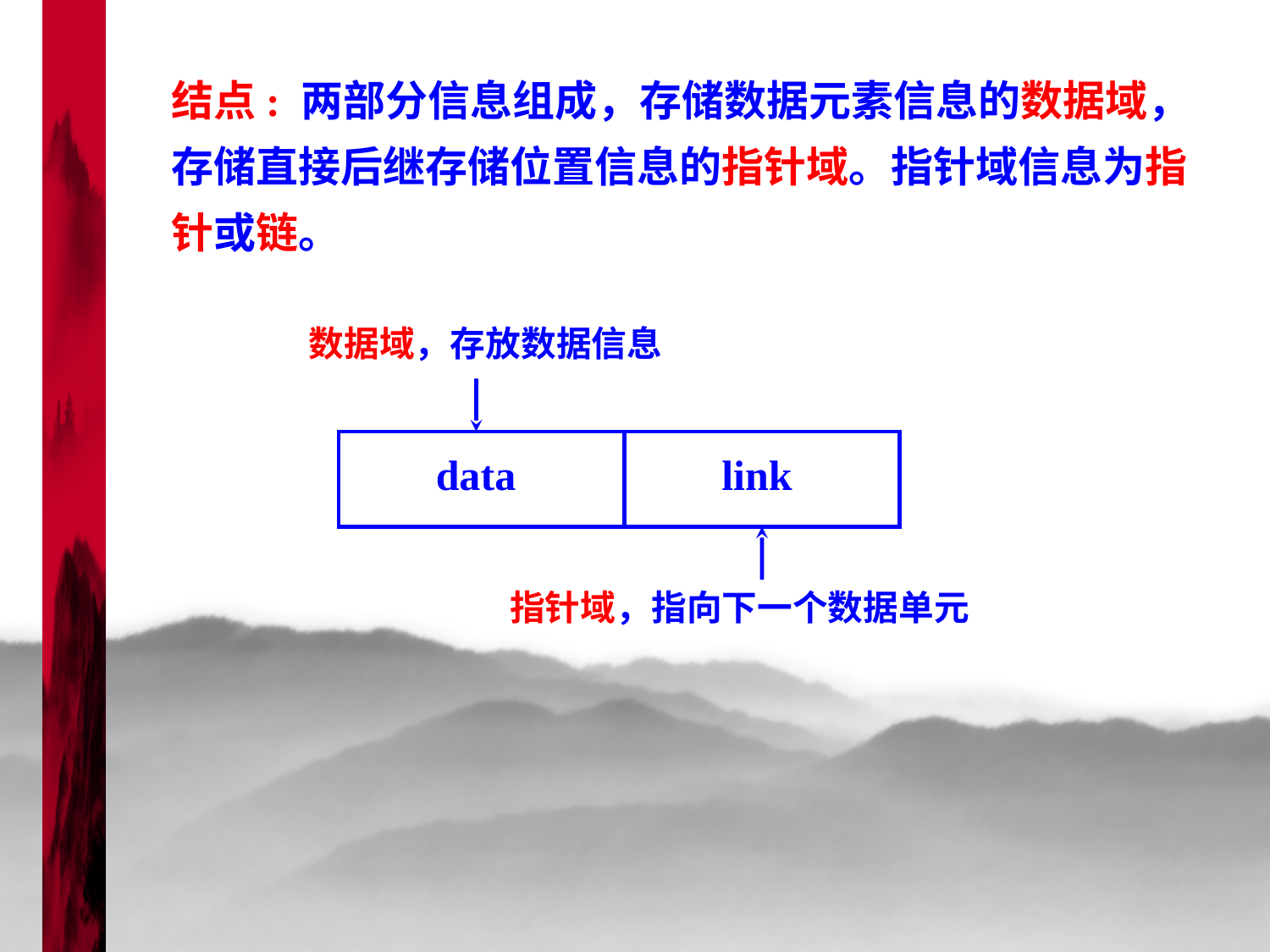

结点: 两部分信息组成，存储数据元素信息的数据域，存储直接后继存储位置信息的指针域。指针域信息为指针或链。
数据域，存放数据信息

data
link

指针域，指向下一个数据单元